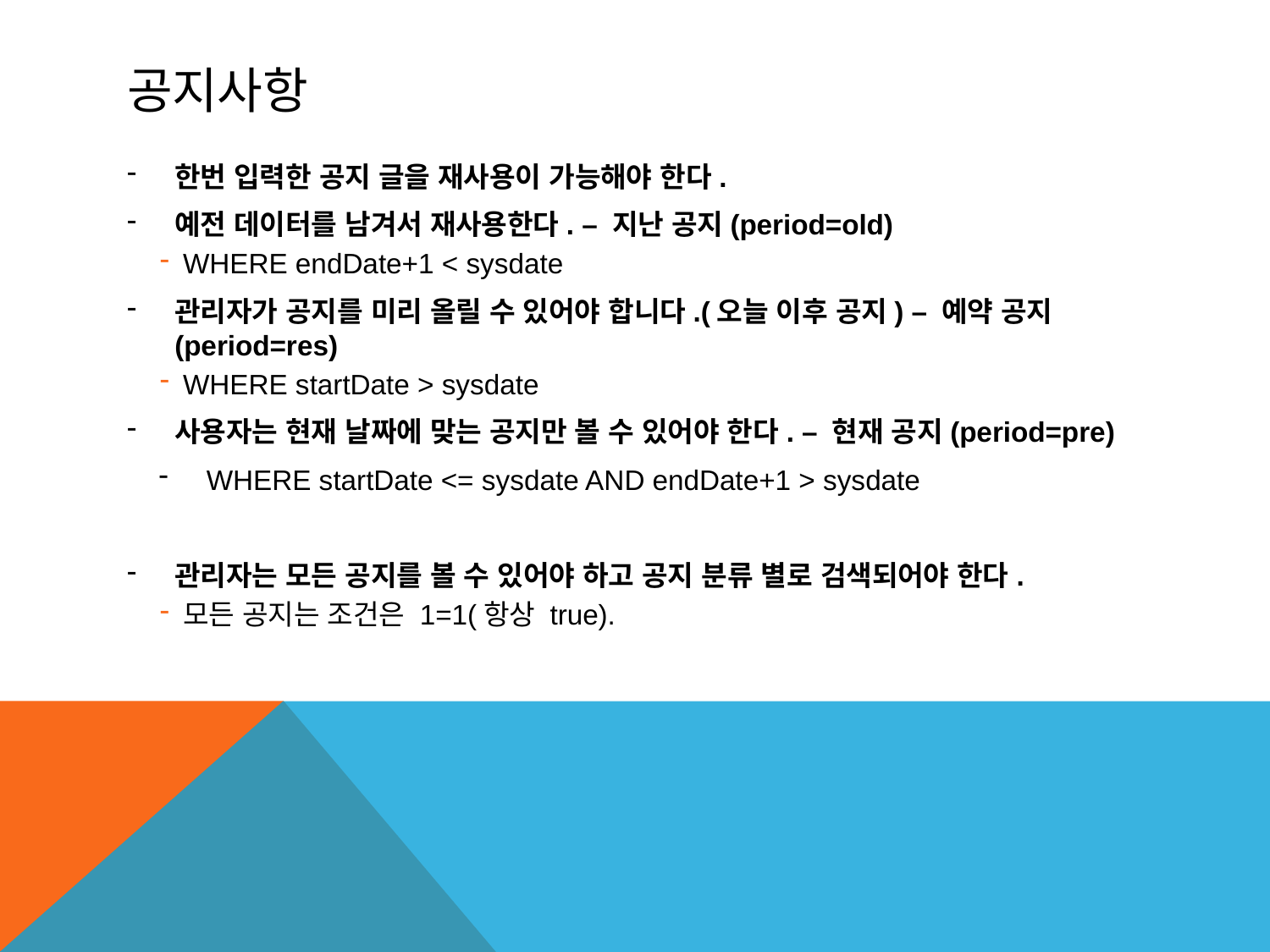

# 공지사항
한번 입력한 공지 글을 재사용이 가능해야 한다.
예전 데이터를 남겨서 재사용한다. – 지난 공지(period=old)
WHERE endDate+1 < sysdate
관리자가 공지를 미리 올릴 수 있어야 합니다.(오늘 이후 공지) – 예약 공지(period=res)
WHERE startDate > sysdate
사용자는 현재 날짜에 맞는 공지만 볼 수 있어야 한다. – 현재 공지(period=pre)
WHERE startDate <= sysdate AND endDate+1 > sysdate

관리자는 모든 공지를 볼 수 있어야 하고 공지 분류 별로 검색되어야 한다.
모든 공지는 조건은 1=1(항상 true).